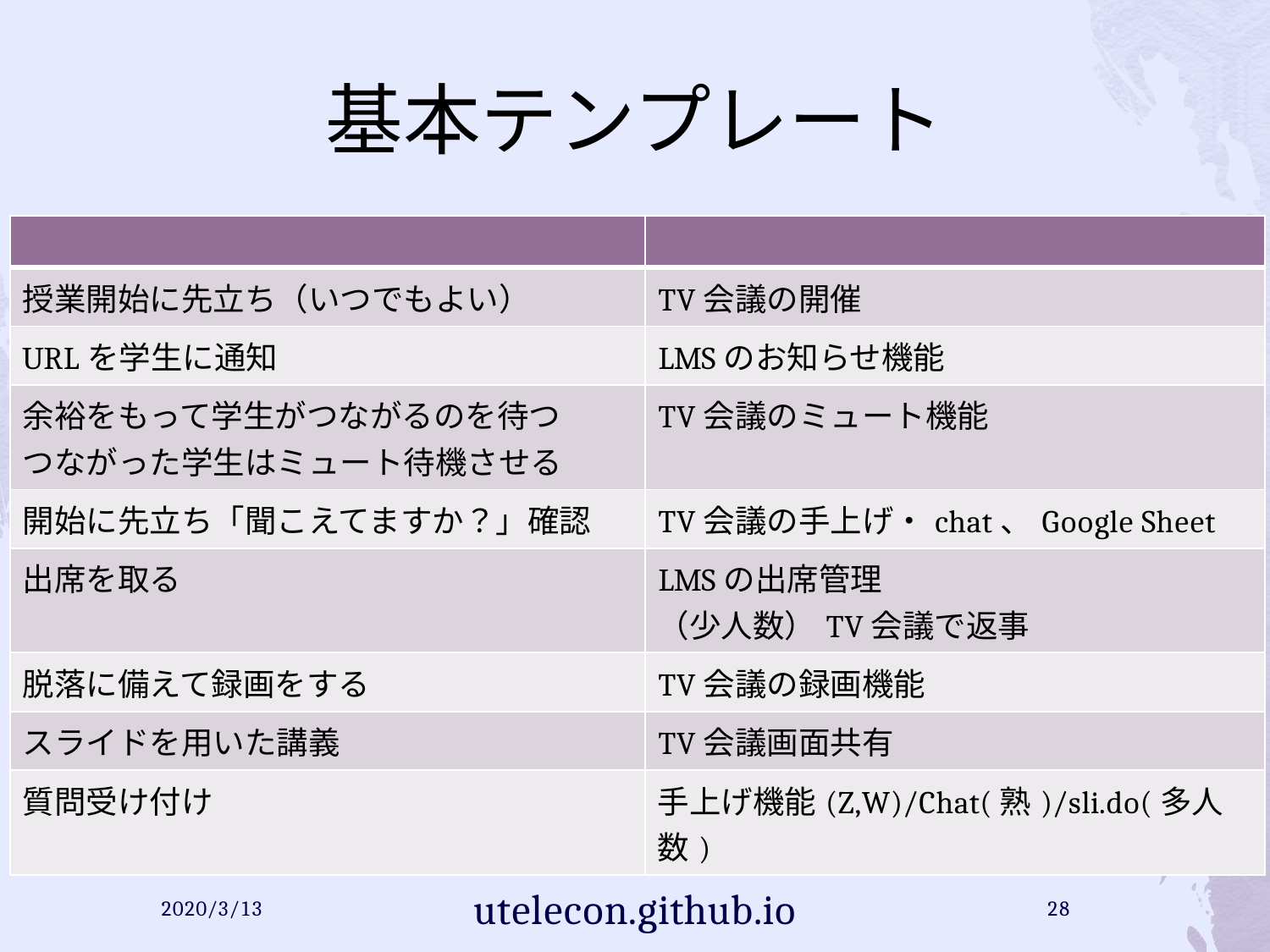

# 基本テンプレート
|  |  |
| --- | --- |
| 授業開始に先立ち（いつでもよい） | TV会議の開催 |
| URLを学生に通知 | LMSのお知らせ機能 |
| 余裕をもって学生がつながるのを待つ つながった学生はミュート待機させる | TV会議のミュート機能 |
| 開始に先立ち「聞こえてますか？」確認 | TV会議の手上げ・chat、Google Sheet |
| 出席を取る | LMSの出席管理 （少人数）TV会議で返事 |
| 脱落に備えて録画をする | TV会議の録画機能 |
| スライドを用いた講義 | TV会議画面共有 |
| 質問受け付け | 手上げ機能(Z,W)/Chat(熟)/sli.do(多人数) |
2020/3/13
utelecon.github.io
28